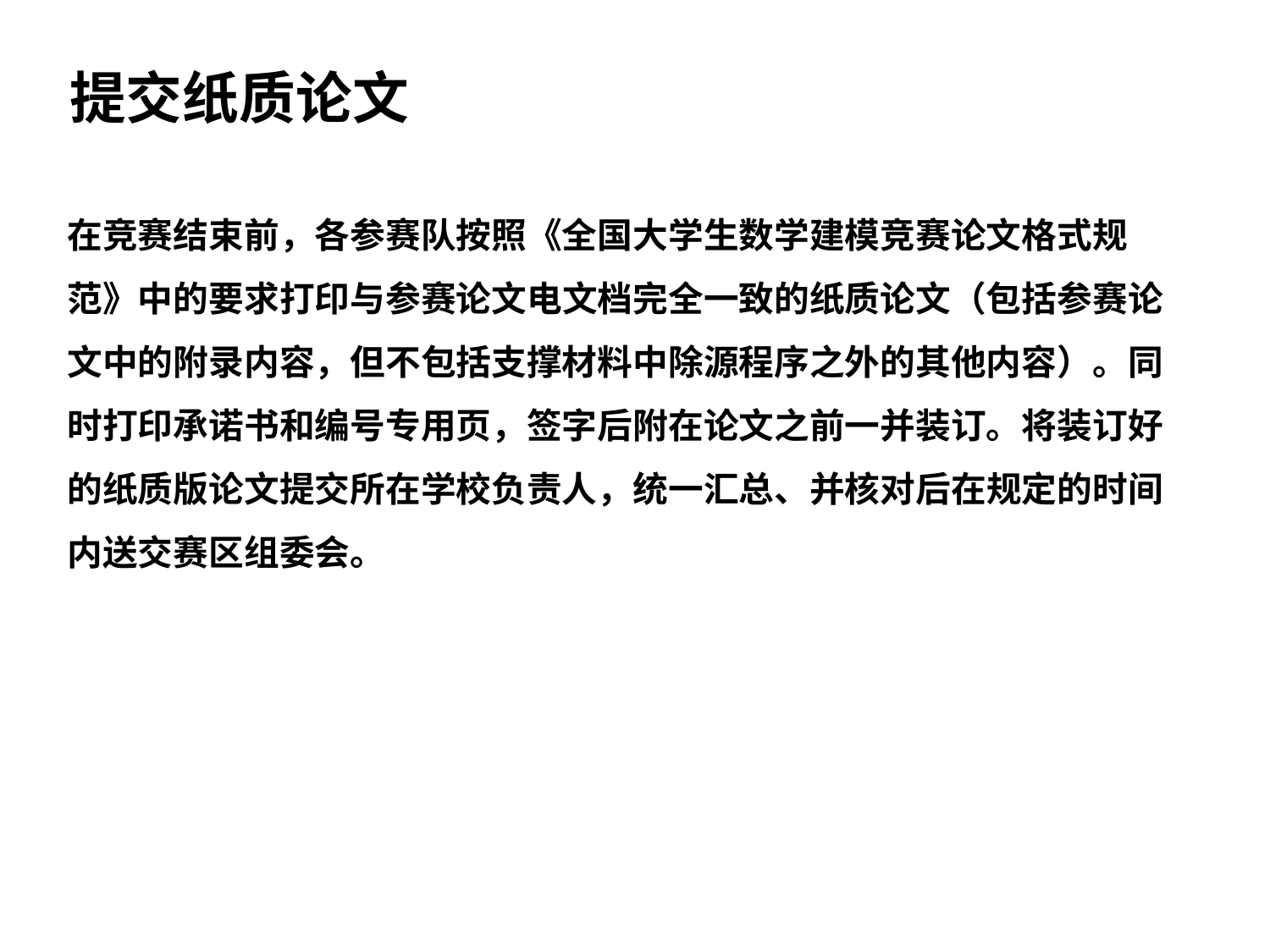

提交纸质论文
在竞赛结束前，各参赛队按照《全国大学生数学建模竞赛论文格式规范》中的要求打印与参赛论文电文档完全一致的纸质论文（包括参赛论文中的附录内容，但不包括支撑材料中除源程序之外的其他内容）。同时打印承诺书和编号专用页，签字后附在论文之前一并装订。将装订好的纸质版论文提交所在学校负责人，统一汇总、并核对后在规定的时间内送交赛区组委会。